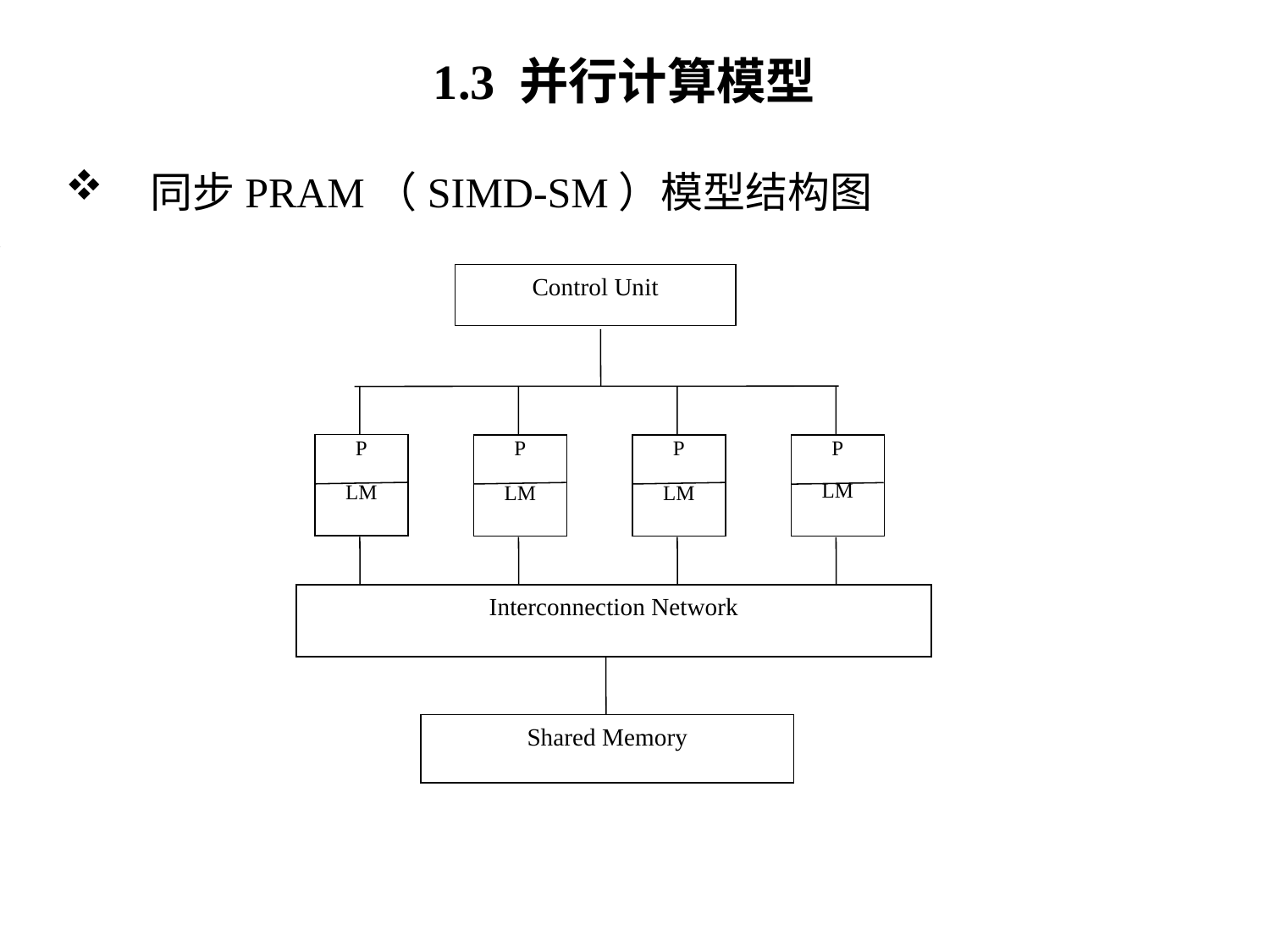

# 1.3 并行计算模型
同步PRAM（SIMD-SM）模型结构图
Control Unit

P

LM

P

LM

P

LM

P

LM

Interconnection Network

Shared Memory